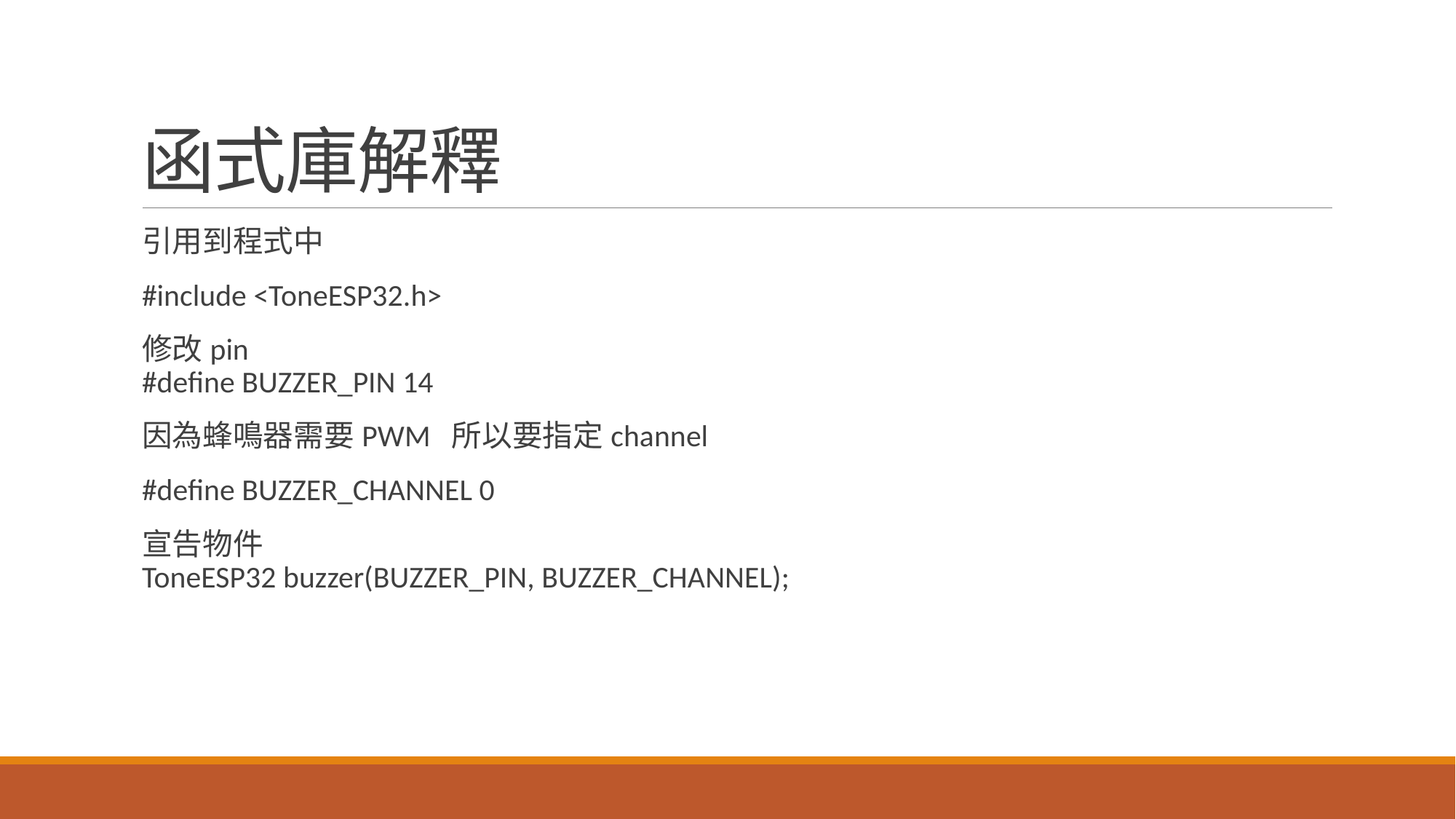

# 函式庫解釋
引用到程式中
#include <ToneESP32.h>
修改pin
#define BUZZER_PIN 14
因為蜂鳴器需要PWM  所以要指定channel
#define BUZZER_CHANNEL 0
宣告物件
ToneESP32 buzzer(BUZZER_PIN, BUZZER_CHANNEL);